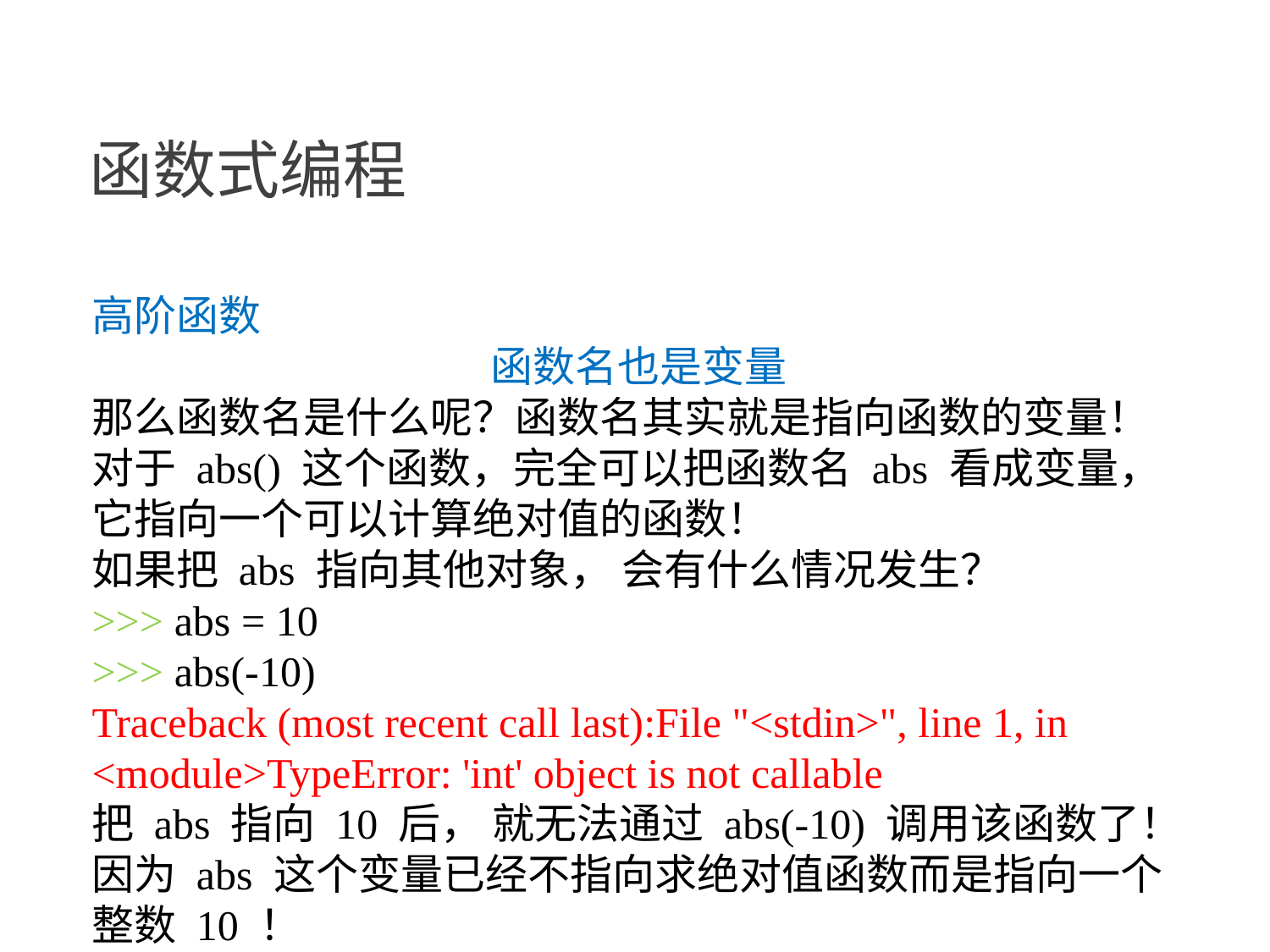

函数式编程
高阶函数
函数名也是变量
那么函数名是什么呢？函数名其实就是指向函数的变量！对于 abs() 这个函数，完全可以把函数名 abs 看成变量， 它指向一个可以计算绝对值的函数！
如果把 abs 指向其他对象， 会有什么情况发生？
>>> abs = 10
>>> abs(-10)
Traceback (most recent call last):File "<stdin>", line 1, in <module>TypeError: 'int' object is not callable
把 abs 指向 10 后， 就无法通过 abs(-10) 调用该函数了！因为 abs 这个变量已经不指向求绝对值函数而是指向一个整数 10 ！